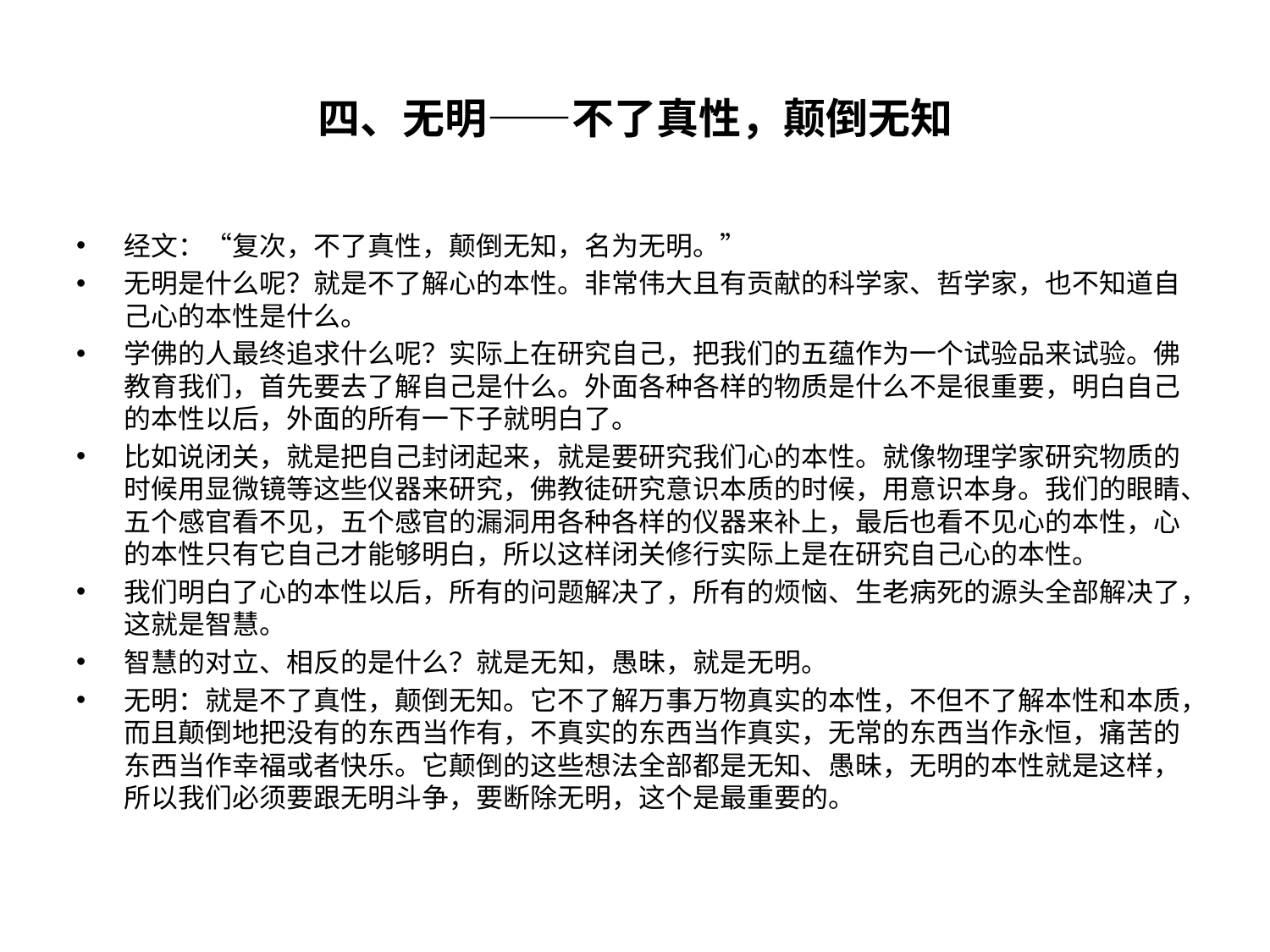

# 四、无明——不了真性，颠倒无知
经文：“复次，不了真性，颠倒无知，名为无明。”
无明是什么呢？就是不了解心的本性。非常伟大且有贡献的科学家、哲学家，也不知道自己心的本性是什么。
学佛的人最终追求什么呢？实际上在研究自己，把我们的五蕴作为一个试验品来试验。佛教育我们，首先要去了解自己是什么。外面各种各样的物质是什么不是很重要，明白自己的本性以后，外面的所有一下子就明白了。
比如说闭关，就是把自己封闭起来，就是要研究我们心的本性。就像物理学家研究物质的时候用显微镜等这些仪器来研究，佛教徒研究意识本质的时候，用意识本身。我们的眼睛、五个感官看不见，五个感官的漏洞用各种各样的仪器来补上，最后也看不见心的本性，心的本性只有它自己才能够明白，所以这样闭关修行实际上是在研究自己心的本性。
我们明白了心的本性以后，所有的问题解决了，所有的烦恼、生老病死的源头全部解决了，这就是智慧。
智慧的对立、相反的是什么？就是无知，愚昧，就是无明。
无明：就是不了真性，颠倒无知。它不了解万事万物真实的本性，不但不了解本性和本质，而且颠倒地把没有的东西当作有，不真实的东西当作真实，无常的东西当作永恒，痛苦的东西当作幸福或者快乐。它颠倒的这些想法全部都是无知、愚昧，无明的本性就是这样，所以我们必须要跟无明斗争，要断除无明，这个是最重要的。